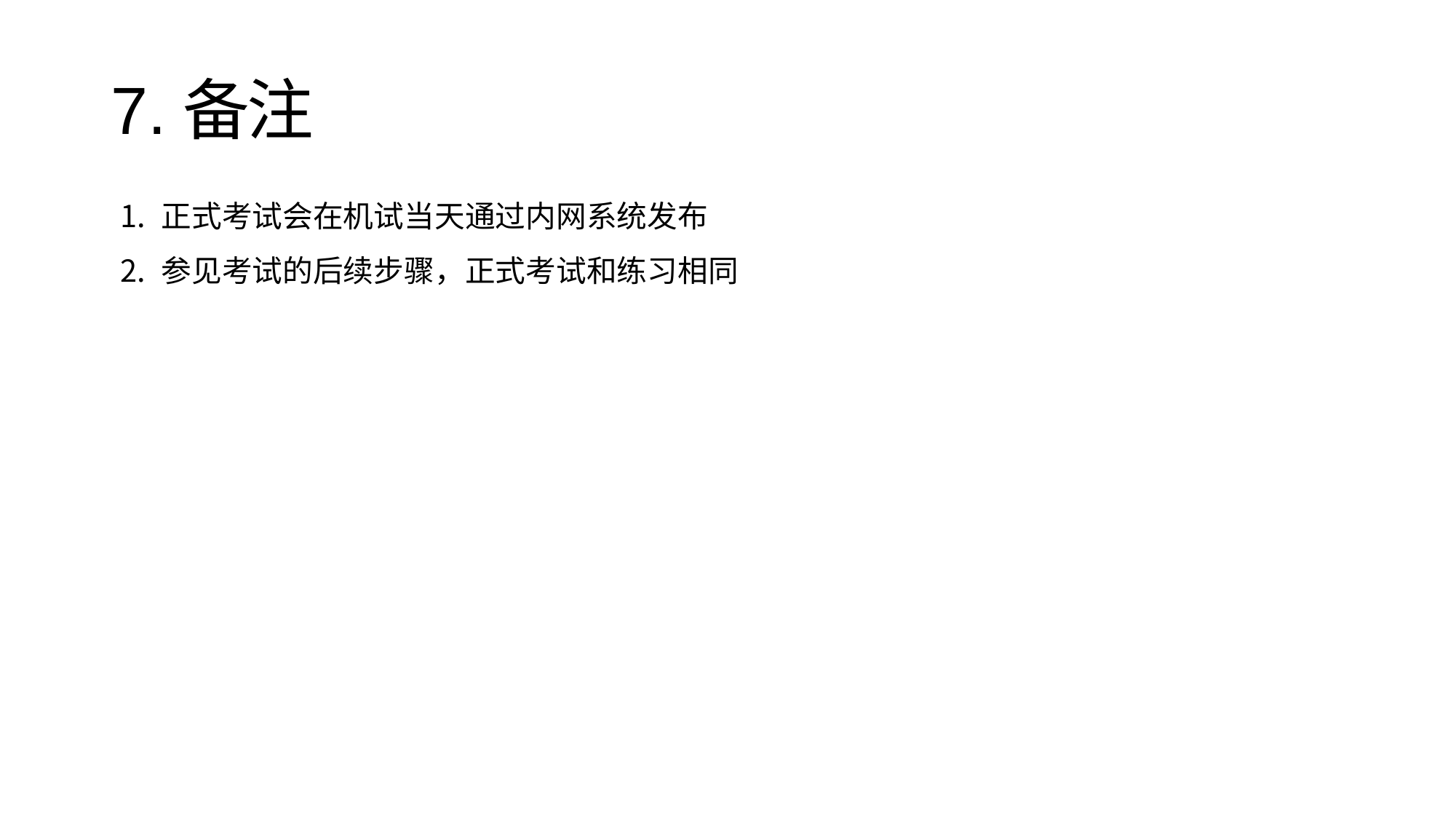

# 7.备注
正式考试会在机试当天通过内网系统发布
参见考试的后续步骤，正式考试和练习相同